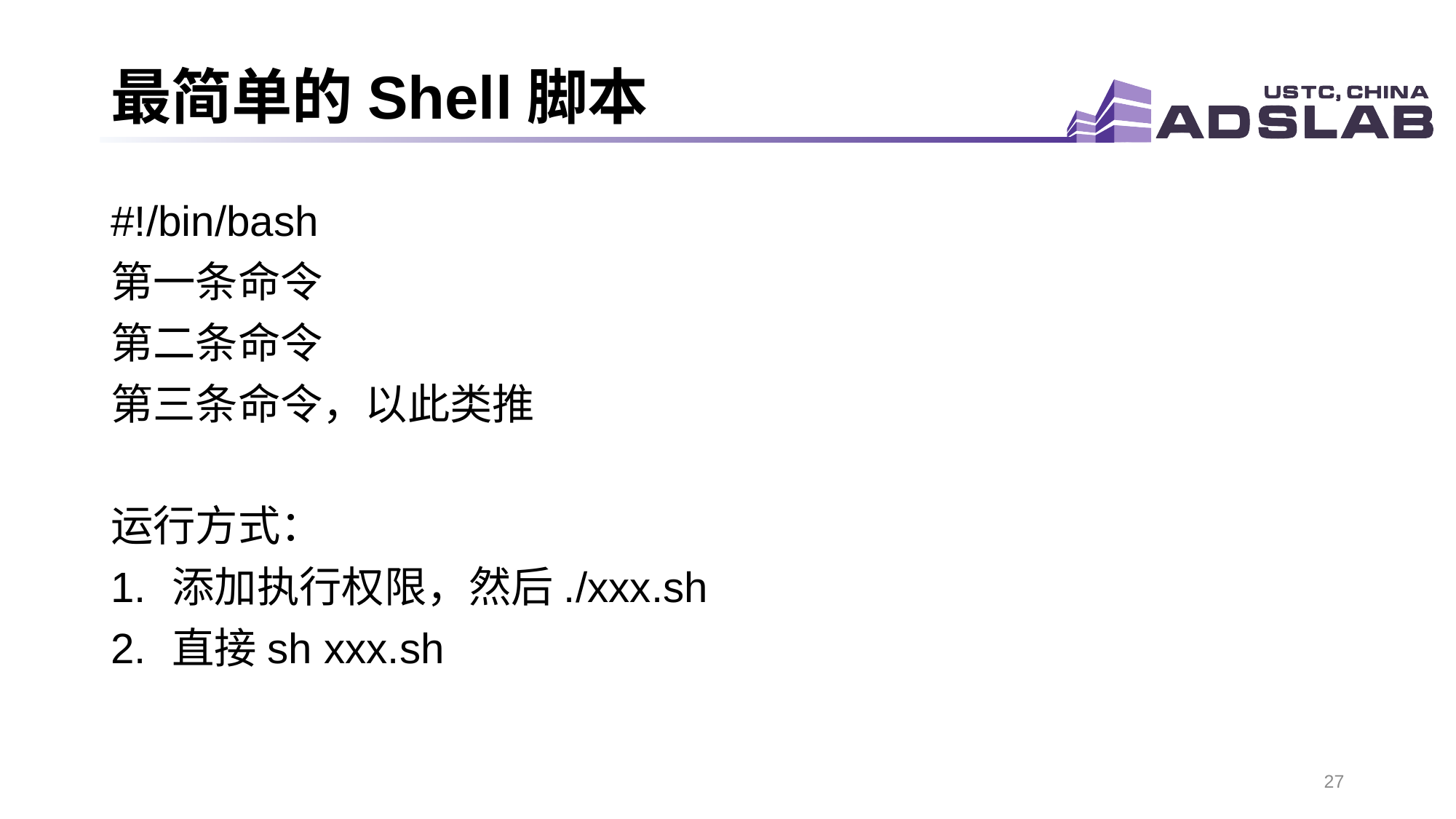

# 最简单的Shell脚本
#!/bin/bash
第一条命令
第二条命令
第三条命令，以此类推

运行方式：
添加执行权限，然后./xxx.sh
直接sh xxx.sh
27